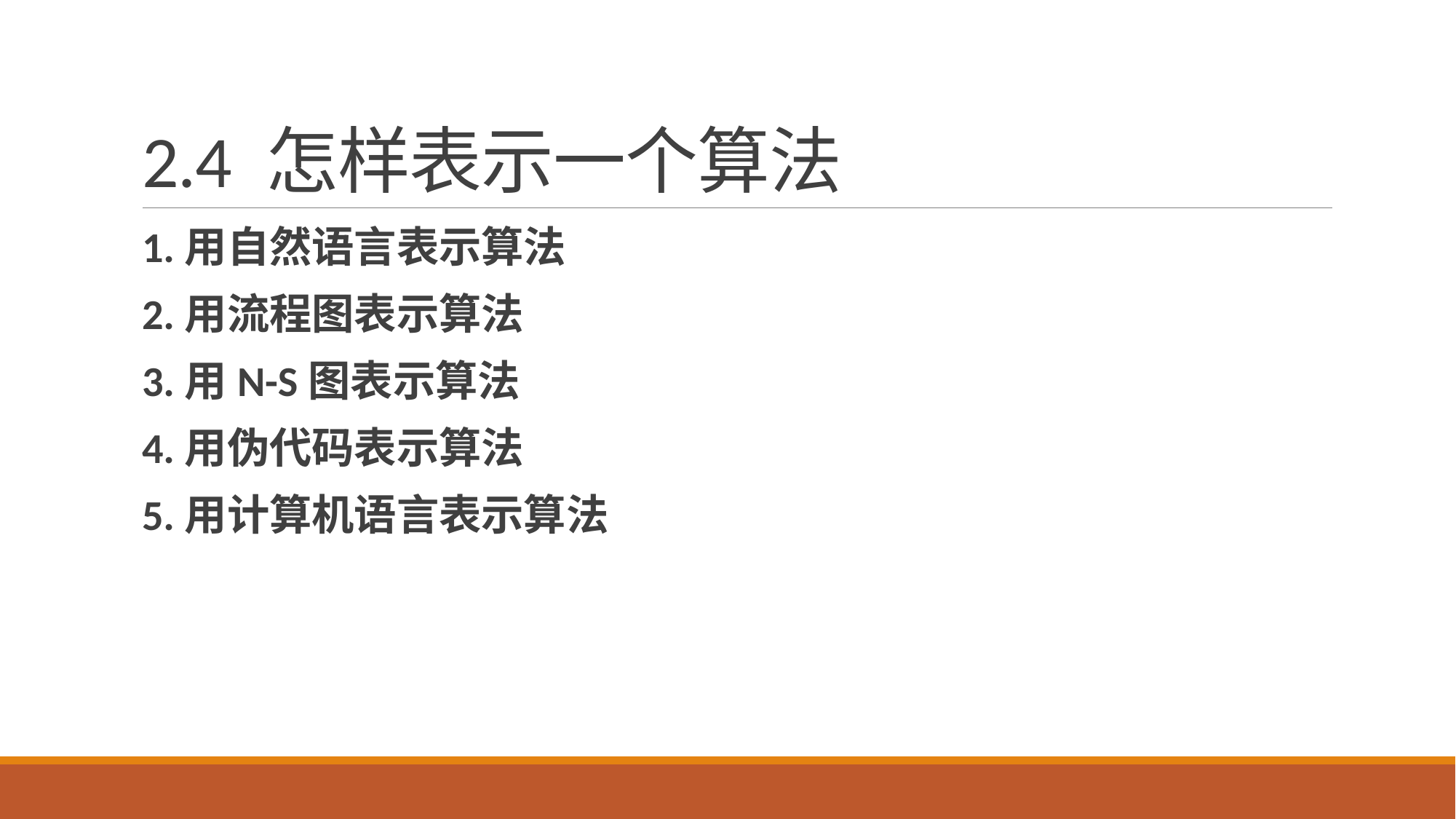

# 2.4 怎样表示一个算法
1.用自然语言表示算法
2.用流程图表示算法
3.用N-S图表示算法
4.用伪代码表示算法
5.用计算机语言表示算法